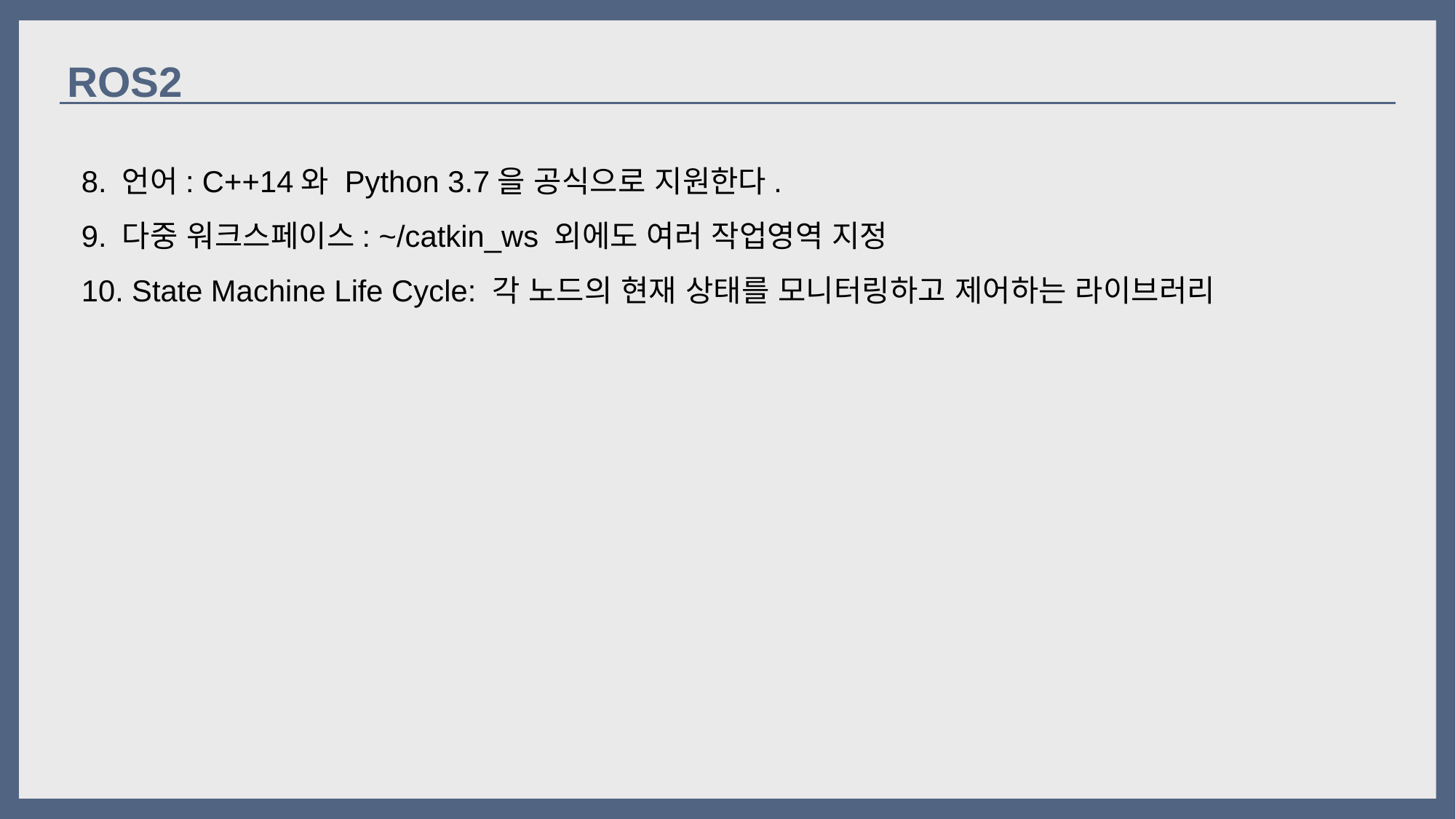

ROS2
8. 언어: C++14와 Python 3.7을 공식으로 지원한다.
9. 다중 워크스페이스: ~/catkin_ws 외에도 여러 작업영역 지정
10. State Machine Life Cycle: 각 노드의 현재 상태를 모니터링하고 제어하는 라이브러리